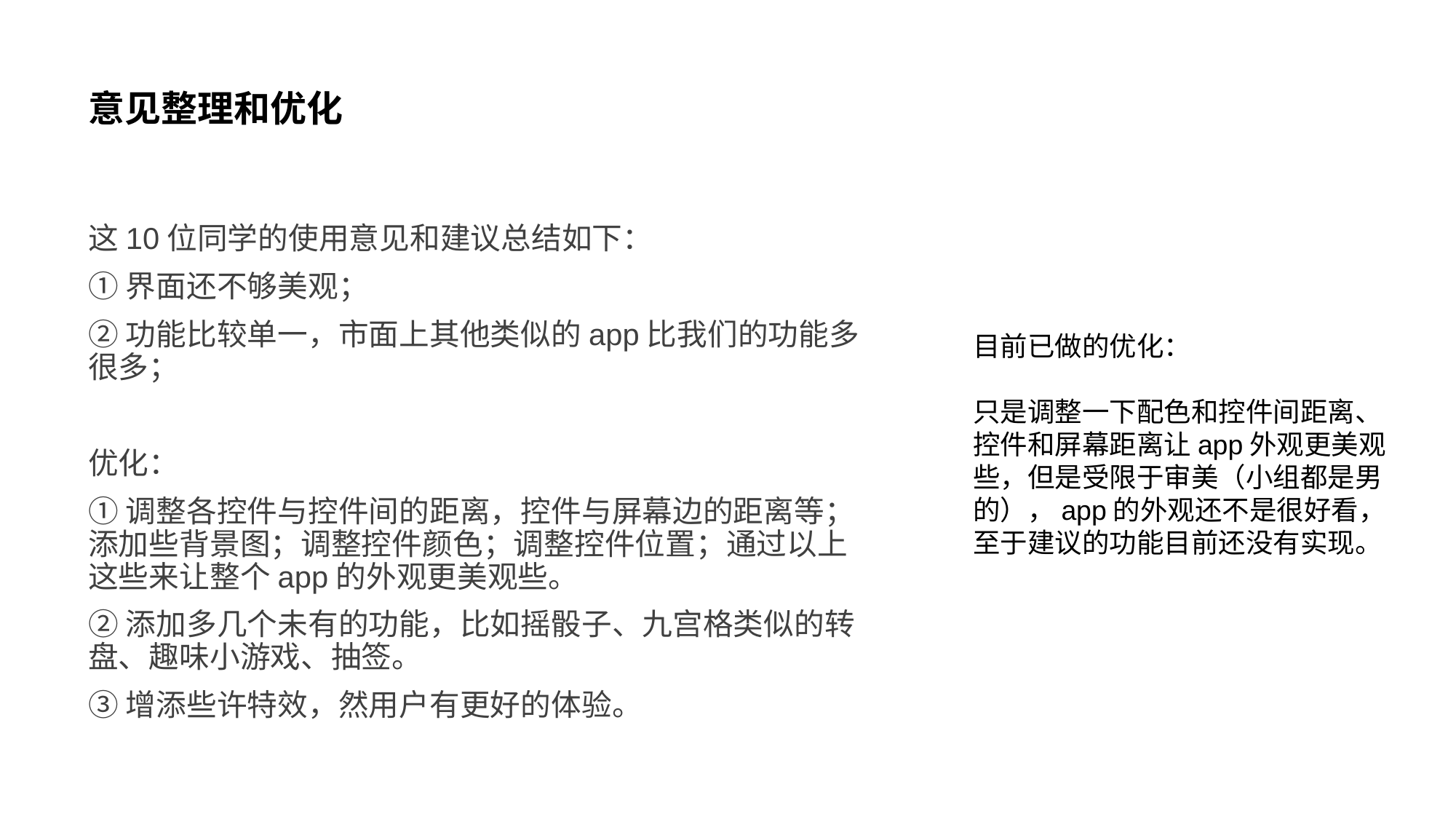

# 意见整理和优化
这10位同学的使用意见和建议总结如下：
①界面还不够美观；
②功能比较单一，市面上其他类似的app比我们的功能多很多；

优化：
①调整各控件与控件间的距离，控件与屏幕边的距离等；添加些背景图；调整控件颜色；调整控件位置；通过以上这些来让整个app的外观更美观些。
②添加多几个未有的功能，比如摇骰子、九宫格类似的转盘、趣味小游戏、抽签。
③增添些许特效，然用户有更好的体验。
目前已做的优化：

只是调整一下配色和控件间距离、控件和屏幕距离让app外观更美观些，但是受限于审美（小组都是男的），app的外观还不是很好看，至于建议的功能目前还没有实现。